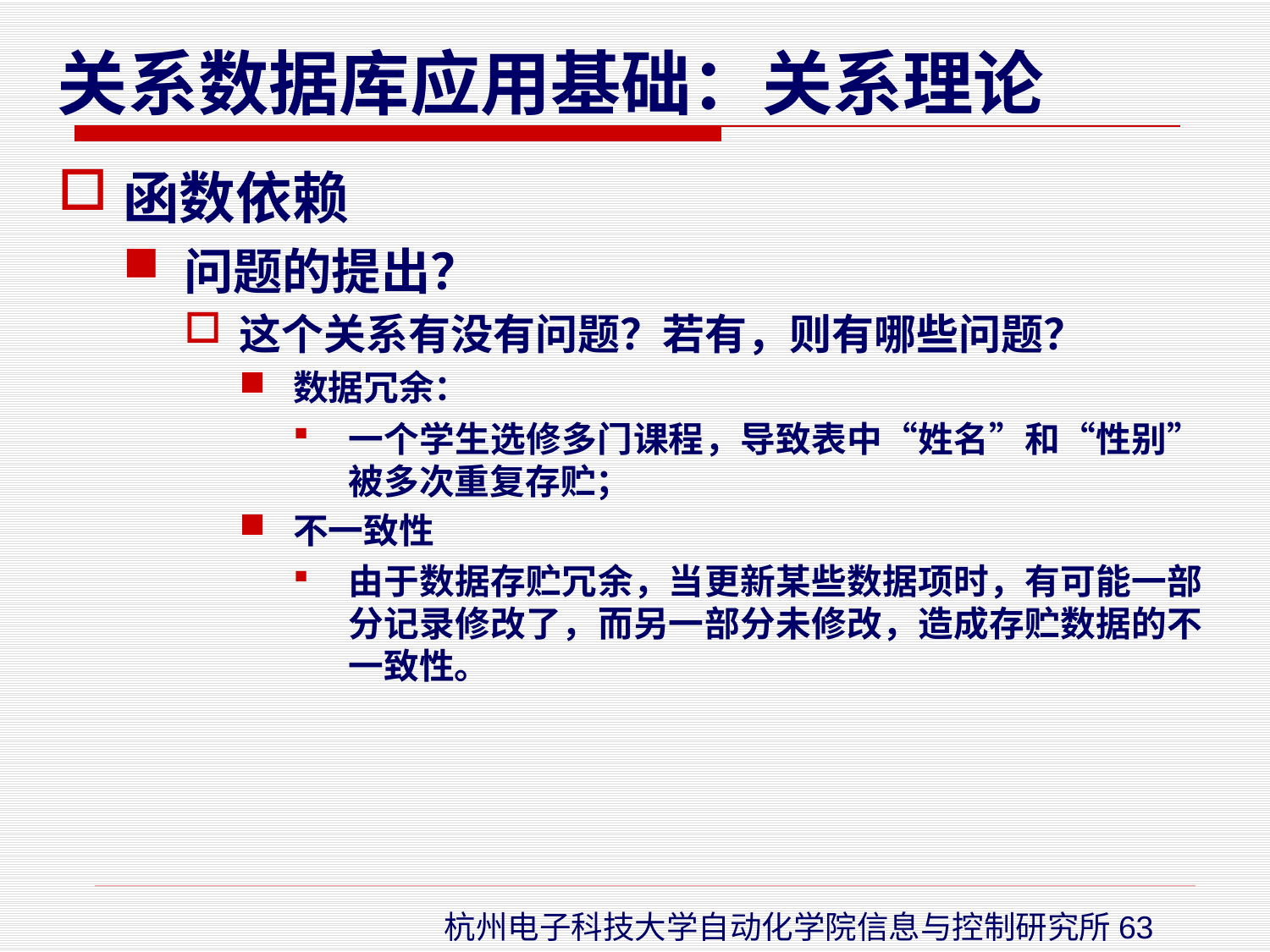

函数依赖
问题的提出？
这个关系有没有问题？若有，则有哪些问题？
数据冗余：
一个学生选修多门课程，导致表中“姓名”和“性别”被多次重复存贮；
不一致性
由于数据存贮冗余，当更新某些数据项时，有可能一部分记录修改了，而另一部分未修改，造成存贮数据的不一致性。